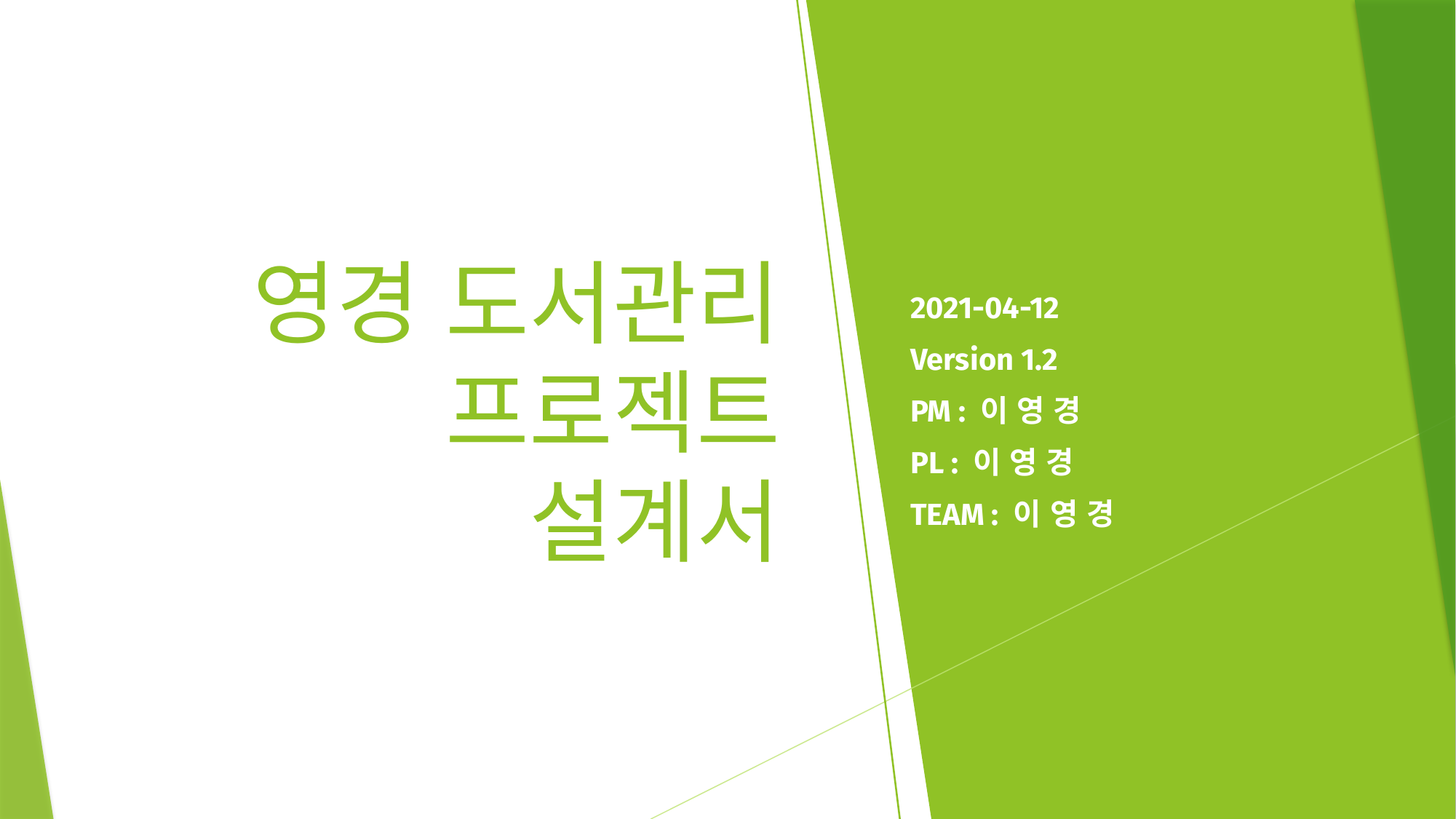

# 영경 도서관리 프로젝트 설계서
2021-04-12
Version 1.2
PM : 이 영 경
PL : 이 영 경
TEAM : 이 영 경